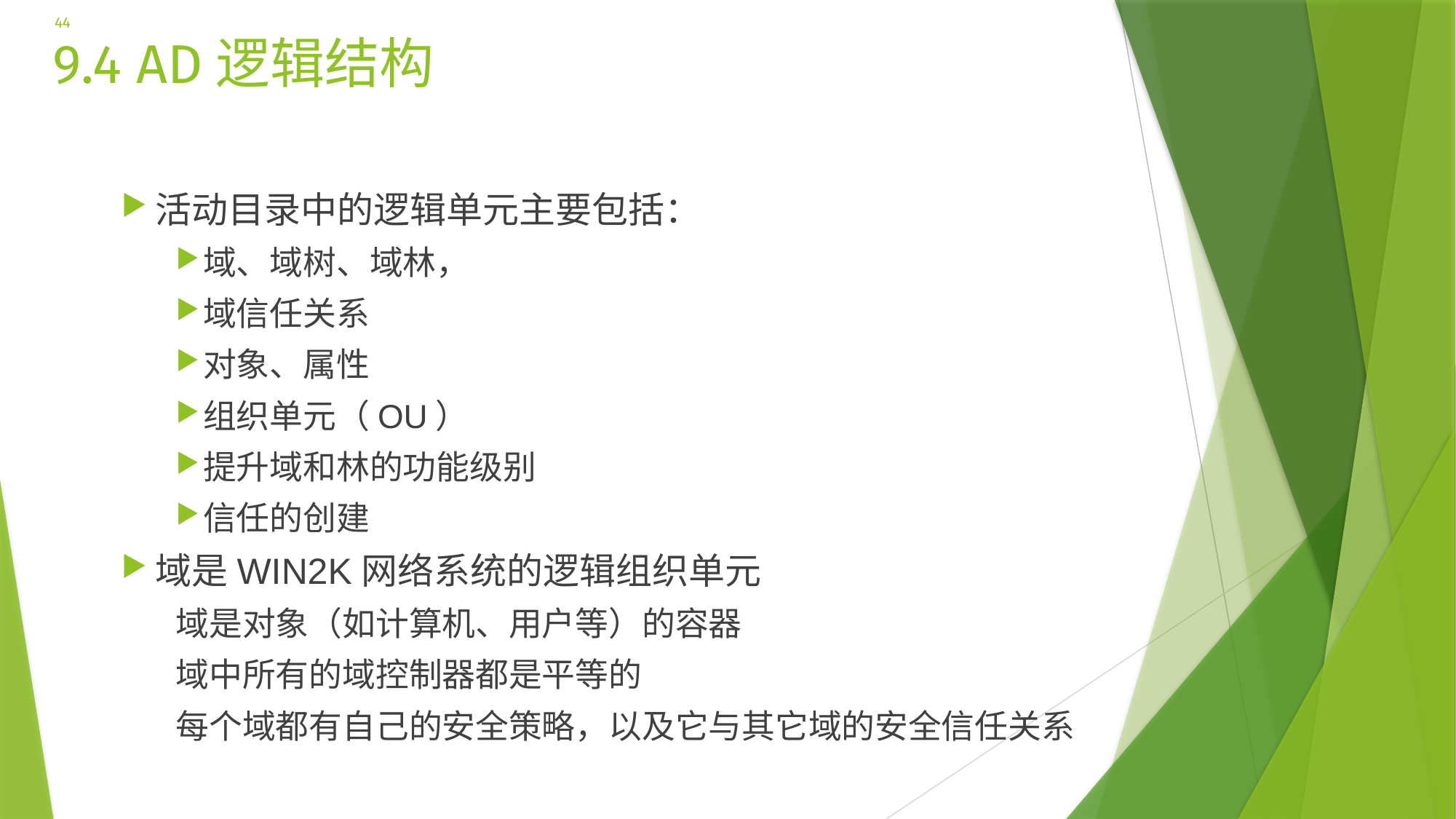

44
# 9.4 AD逻辑结构
活动目录中的逻辑单元主要包括：
域、域树、域林，
域信任关系
对象、属性
组织单元（OU）
提升域和林的功能级别
信任的创建
域是WIN2K网络系统的逻辑组织单元
域是对象（如计算机、用户等）的容器
域中所有的域控制器都是平等的
每个域都有自己的安全策略，以及它与其它域的安全信任关系